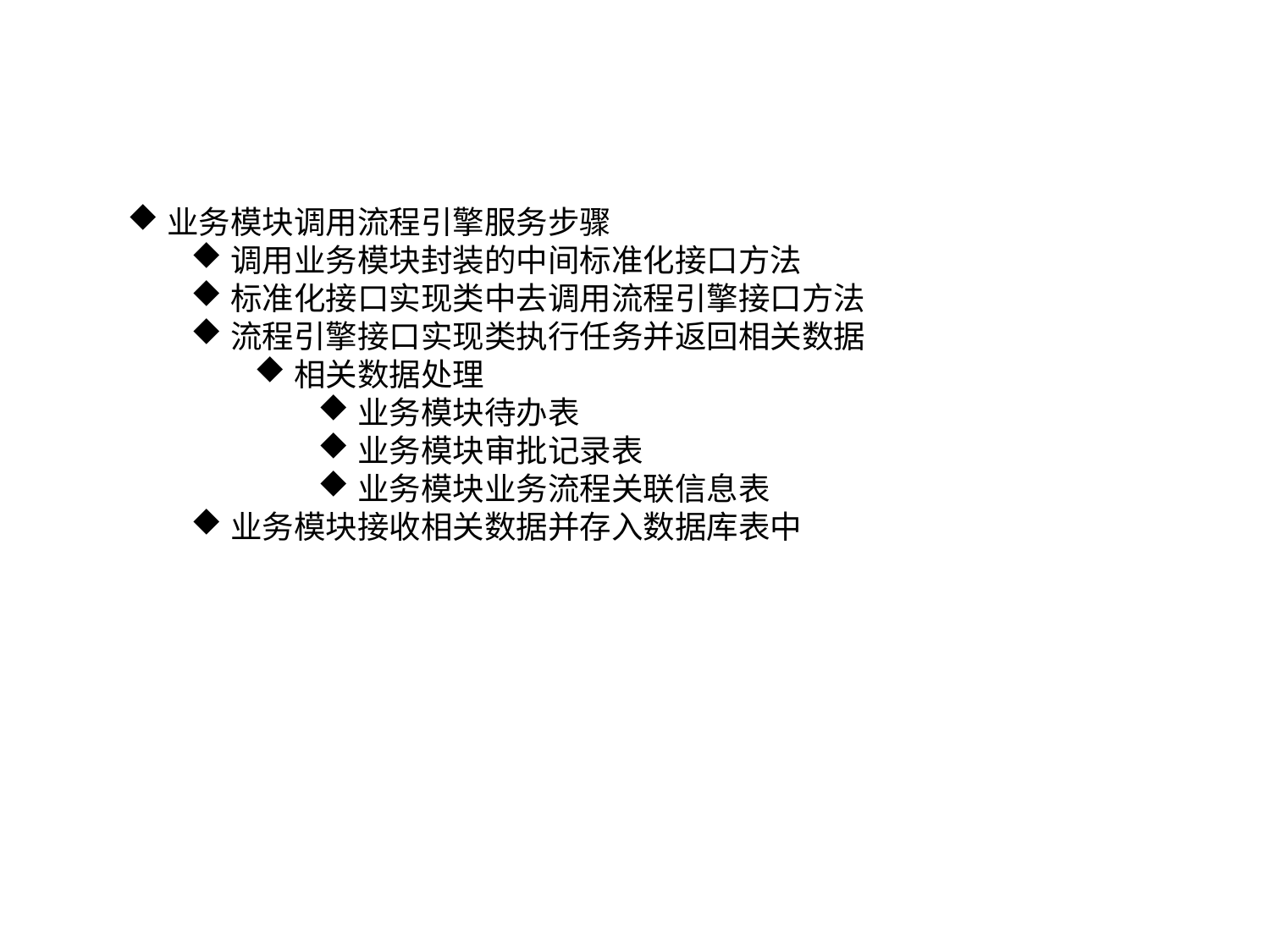

业务模块调用流程引擎服务步骤
调用业务模块封装的中间标准化接口方法
标准化接口实现类中去调用流程引擎接口方法
流程引擎接口实现类执行任务并返回相关数据
相关数据处理
业务模块待办表
业务模块审批记录表
业务模块业务流程关联信息表
业务模块接收相关数据并存入数据库表中